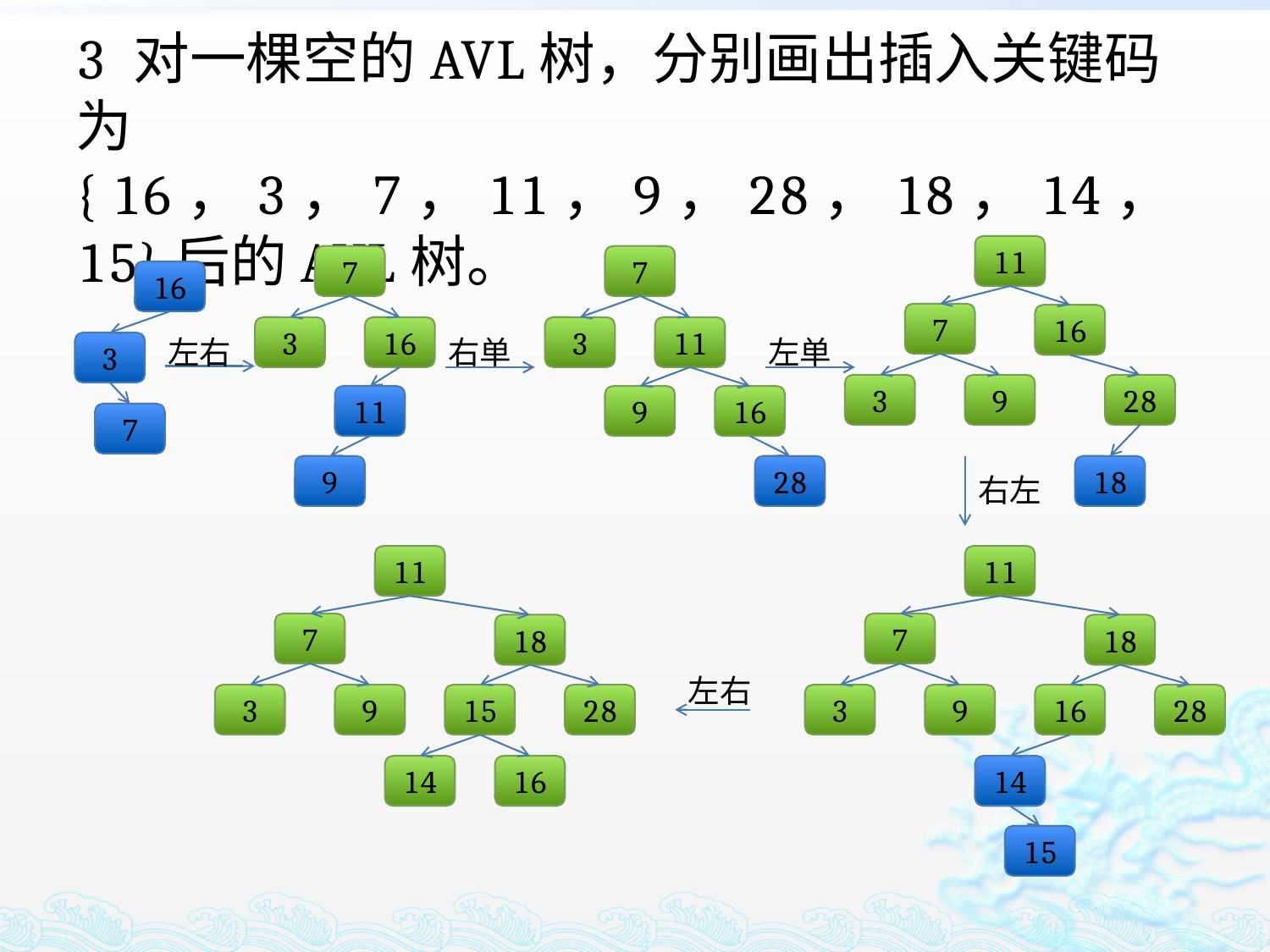

3 对一棵空的AVL树，分别画出插入关键码为{ 16，3，7，11，9，28，18，14，15}后的AVL树。
11
7
7
16
7
16
3
16
3
11
左右
右单
左单
3
3
9
28
11
9
16
7
9
28
18
右左
11
11
7
7
18
18
左右
3
9
15
28
3
9
16
28
14
16
14
15